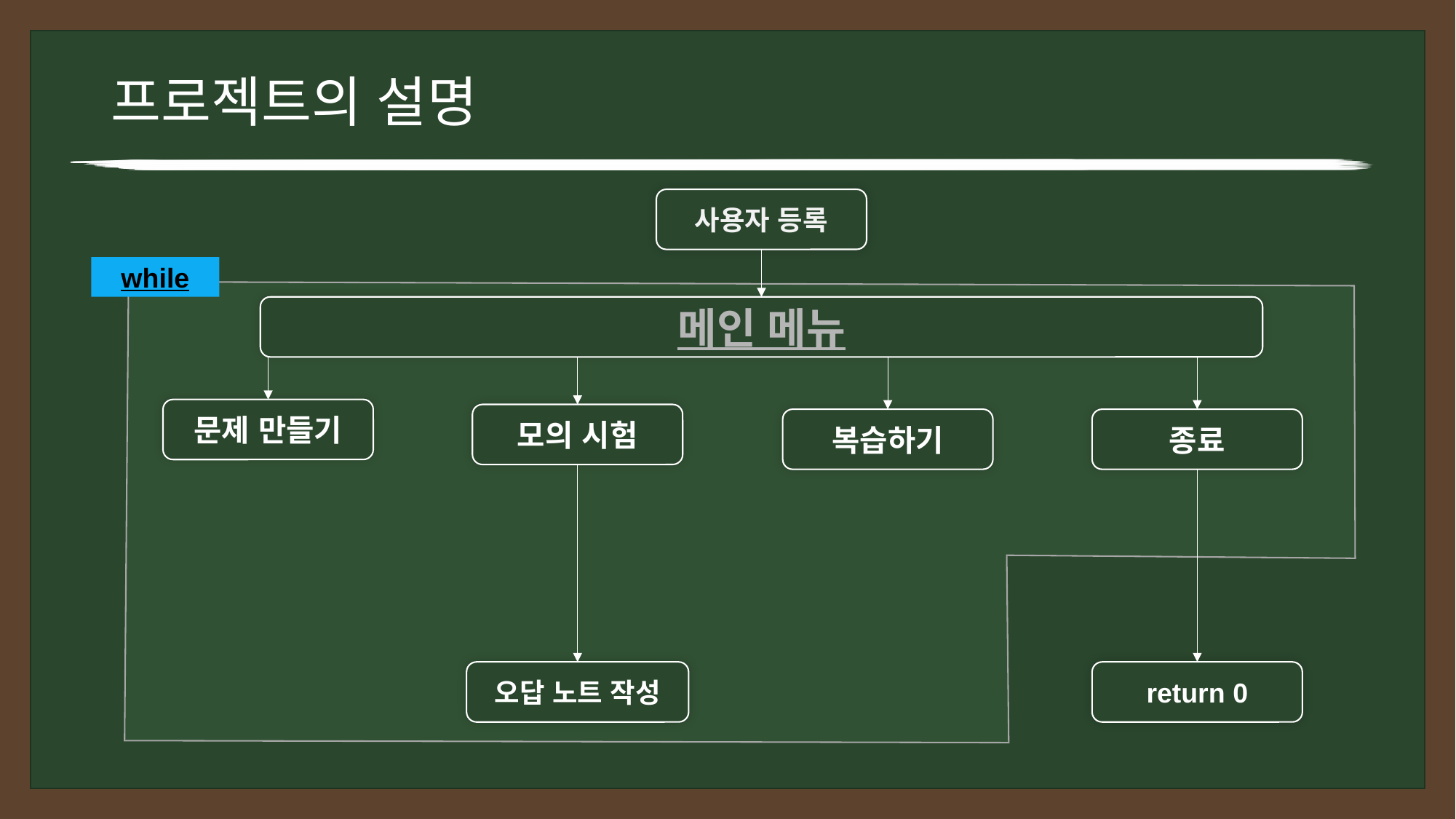

# 프로젝트의 설명
사용자 등록
while

메인 메뉴
문제 만들기
모의 시험
종료
복습하기
오답 노트 작성
return 0